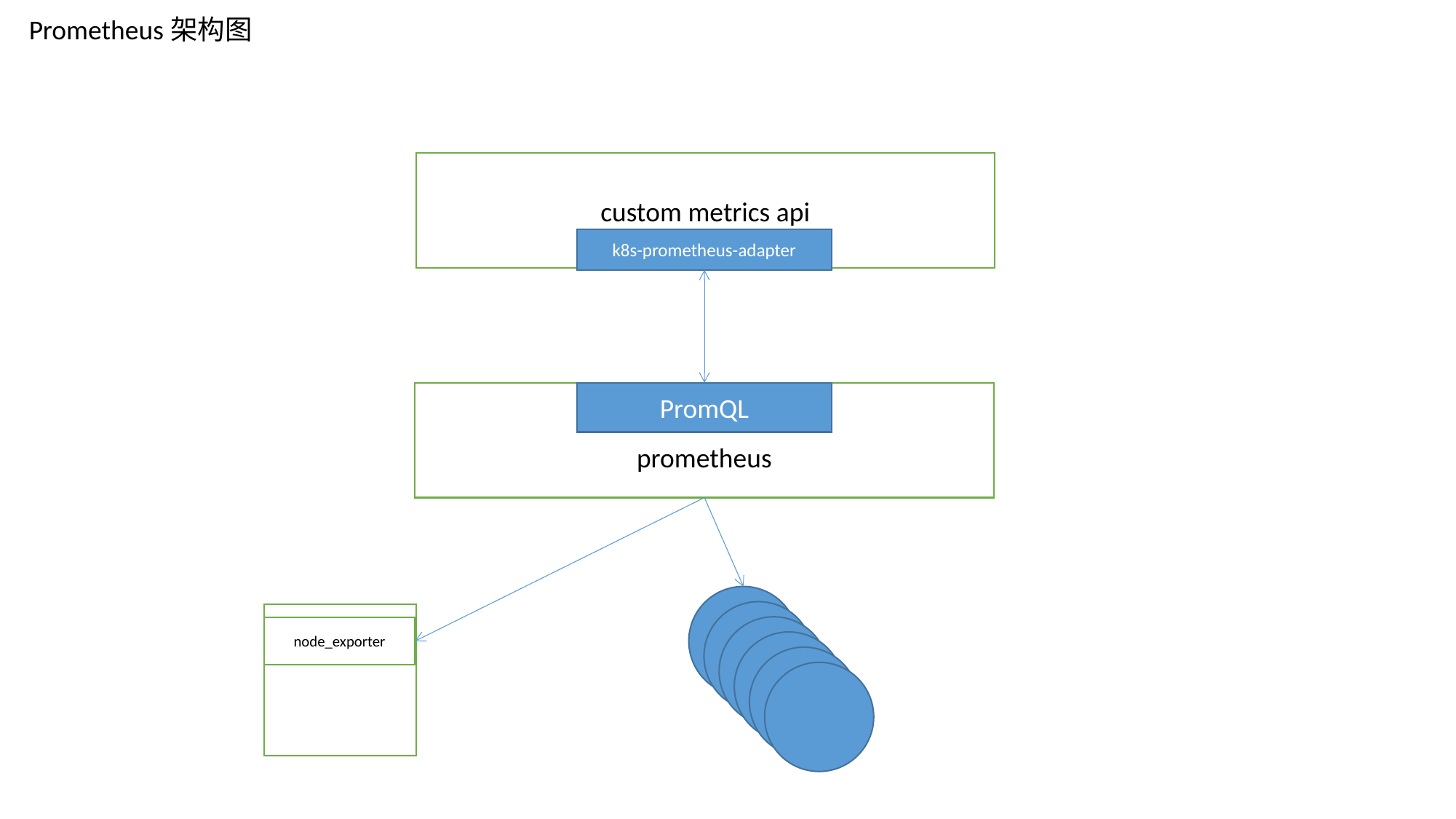

Prometheus架构图
custom metrics api
k8s-prometheus-adapter

prometheus
PromQL

node_exporter